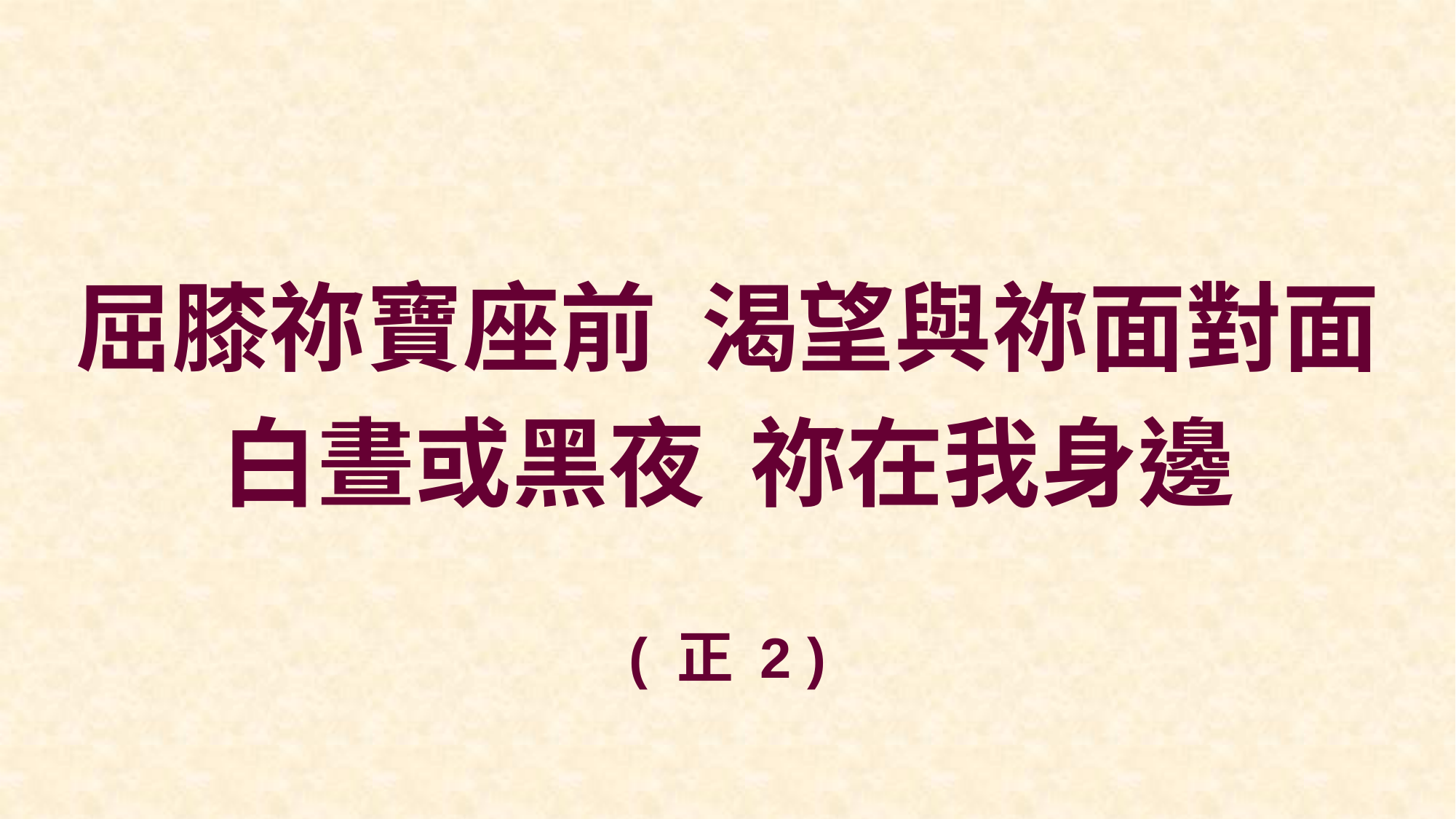

屈膝祢寶座前  渴望與祢面對面
白晝或黑夜  祢在我身邊
( 正 2 )